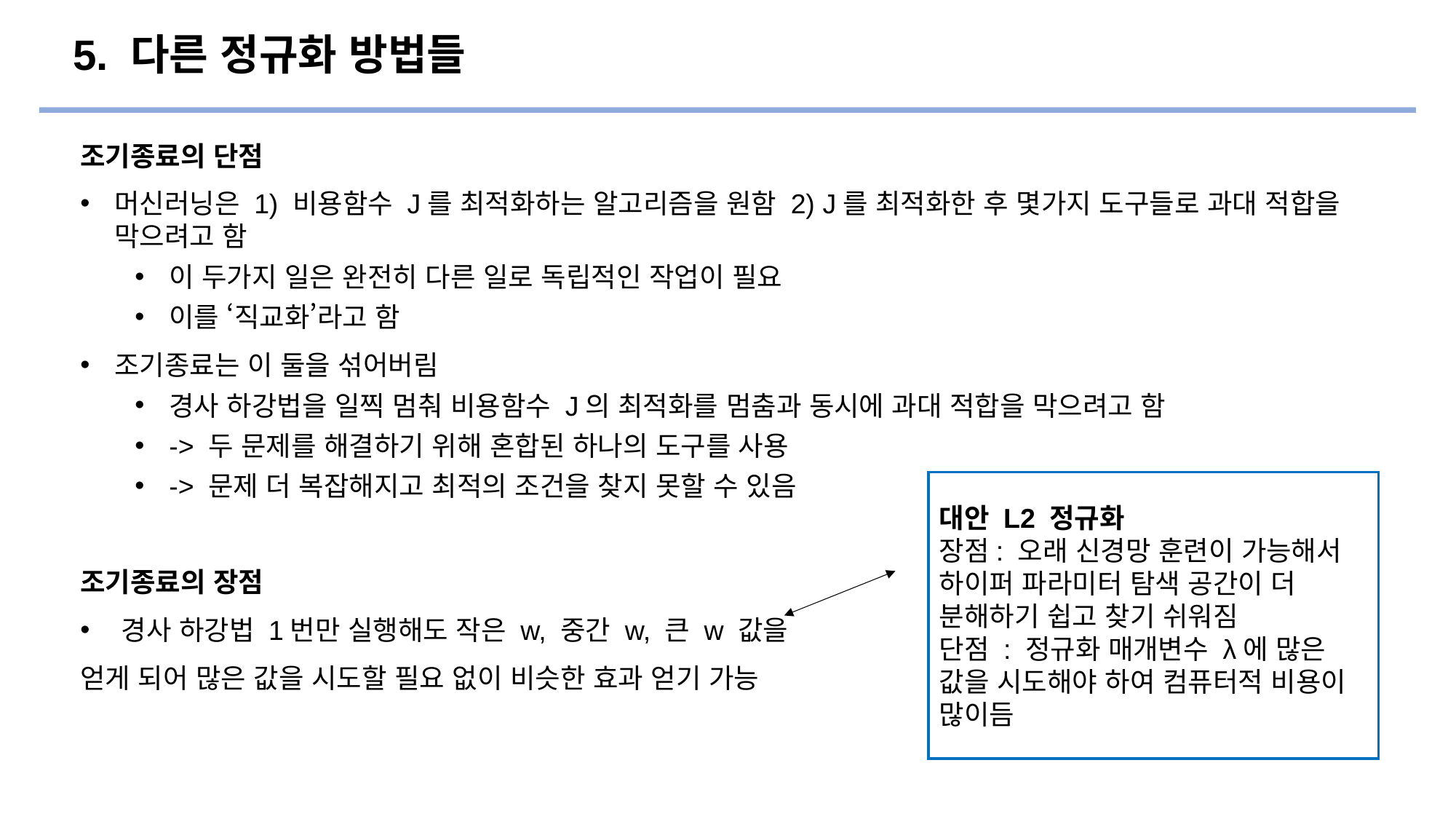

# 5. 다른 정규화 방법들

조기종료의 단점
머신러닝은 1) 비용함수 J를 최적화하는 알고리즘을 원함 2) J를 최적화한 후 몇가지 도구들로 과대 적합을 막으려고 함
이 두가지 일은 완전히 다른 일로 독립적인 작업이 필요
이를 ‘직교화’라고 함
조기종료는 이 둘을 섞어버림
경사 하강법을 일찍 멈춰 비용함수 J의 최적화를 멈춤과 동시에 과대 적합을 막으려고 함
-> 두 문제를 해결하기 위해 혼합된 하나의 도구를 사용
-> 문제 더 복잡해지고 최적의 조건을 찾지 못할 수 있음

조기종료의 장점
경사 하강법 1번만 실행해도 작은 w, 중간 w, 큰 w 값을
얻게 되어 많은 값을 시도할 필요 없이 비슷한 효과 얻기 가능

대안 L2 정규화
장점: 오래 신경망 훈련이 가능해서 하이퍼 파라미터 탐색 공간이 더 분해하기 쉽고 찾기 쉬워짐
단점 : 정규화 매개변수 λ에 많은 값을 시도해야 하여 컴퓨터적 비용이 많이듬